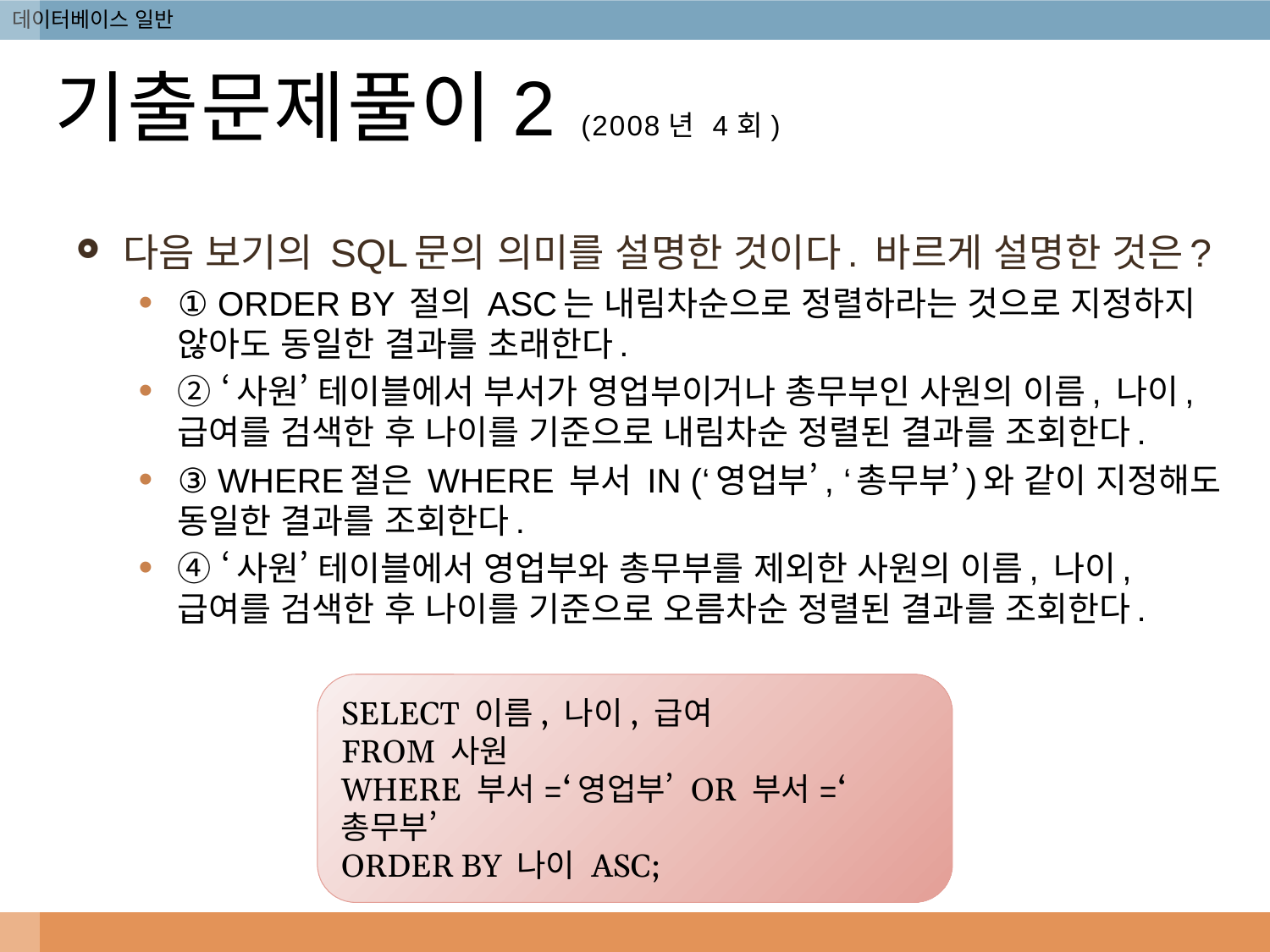

# 기출문제풀이2 (2008년 4회)
다음 보기의 SQL문의 의미를 설명한 것이다. 바르게 설명한 것은?
① ORDER BY 절의 ASC는 내림차순으로 정렬하라는 것으로 지정하지 않아도 동일한 결과를 초래한다.
② ‘사원’ 테이블에서 부서가 영업부이거나 총무부인 사원의 이름, 나이, 급여를 검색한 후 나이를 기준으로 내림차순 정렬된 결과를 조회한다.
③ WHERE절은 WHERE 부서 IN (‘영업부’, ‘총무부’)와 같이 지정해도 동일한 결과를 조회한다.
④ ‘사원’ 테이블에서 영업부와 총무부를 제외한 사원의 이름, 나이, 급여를 검색한 후 나이를 기준으로 오름차순 정렬된 결과를 조회한다.

SELECT 이름, 나이, 급여
FROM 사원
WHERE 부서=‘영업부’ OR 부서=‘총무부’
ORDER BY 나이 ASC;